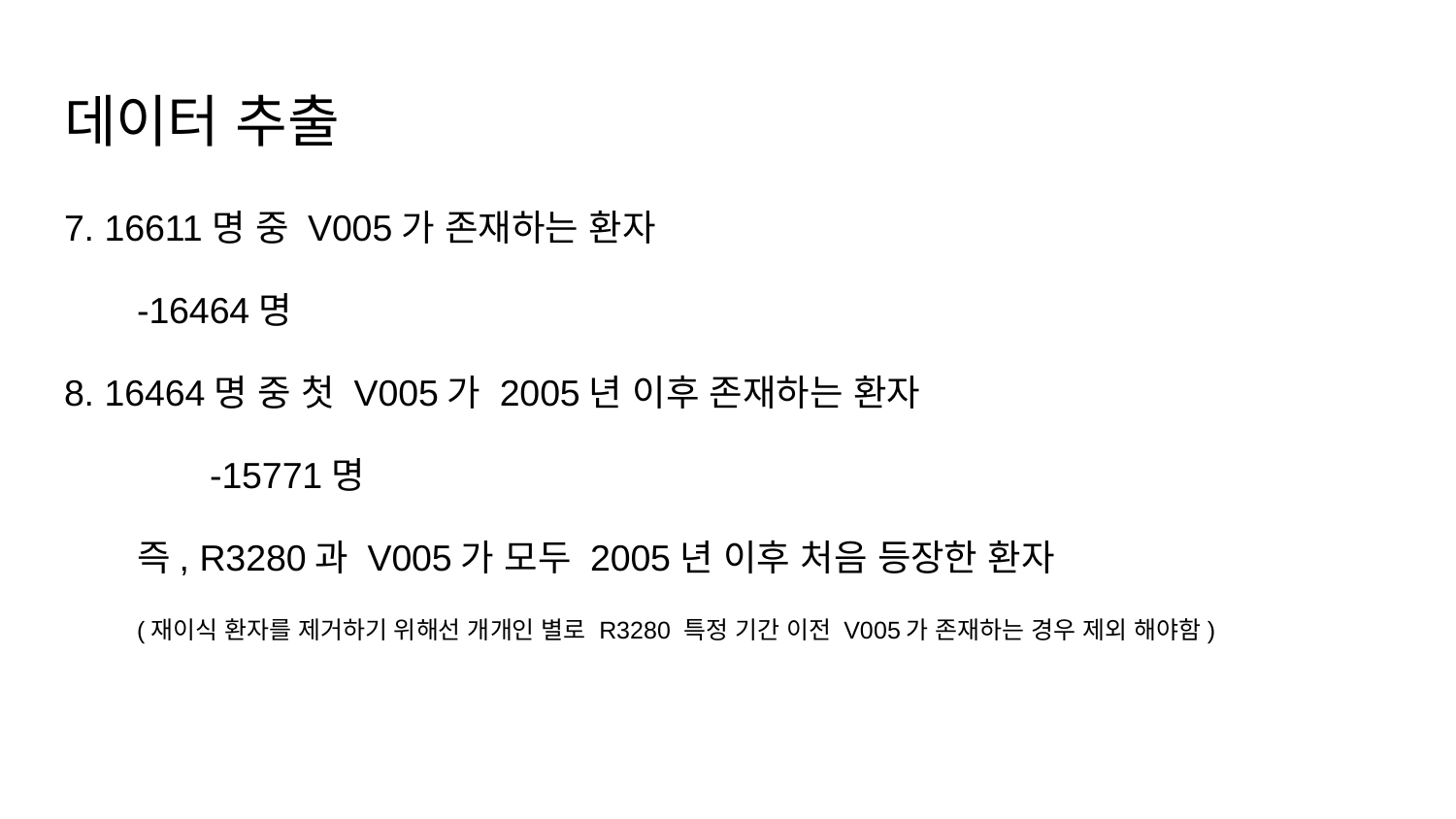

# 데이터 추출
7. 16611명 중 V005가 존재하는 환자
-16464명
8. 16464명 중 첫 V005가 2005년 이후 존재하는 환자
	-15771명
즉, R3280과 V005가 모두 2005년 이후 처음 등장한 환자
(재이식 환자를 제거하기 위해선 개개인 별로 R3280 특정 기간 이전 V005가 존재하는 경우 제외 해야함)